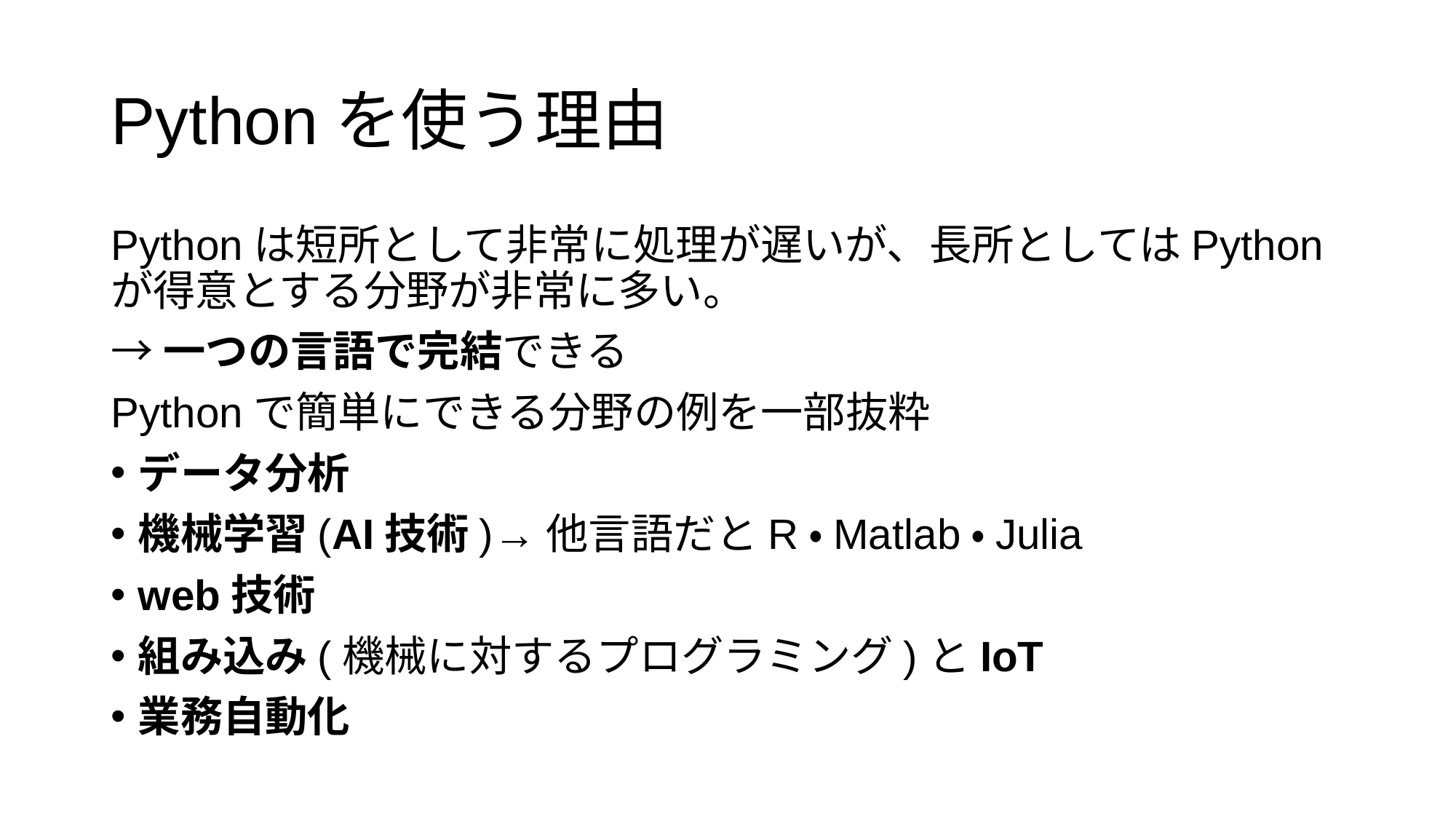

# Pythonを使う理由
Pythonは短所として非常に処理が遅いが、長所としてはPythonが得意とする分野が非常に多い。
→一つの言語で完結できる
Pythonで簡単にできる分野の例を一部抜粋
データ分析
機械学習(AI技術)→他言語だとR・Matlab・Julia
web技術
組み込み(機械に対するプログラミング)とIoT
業務自動化